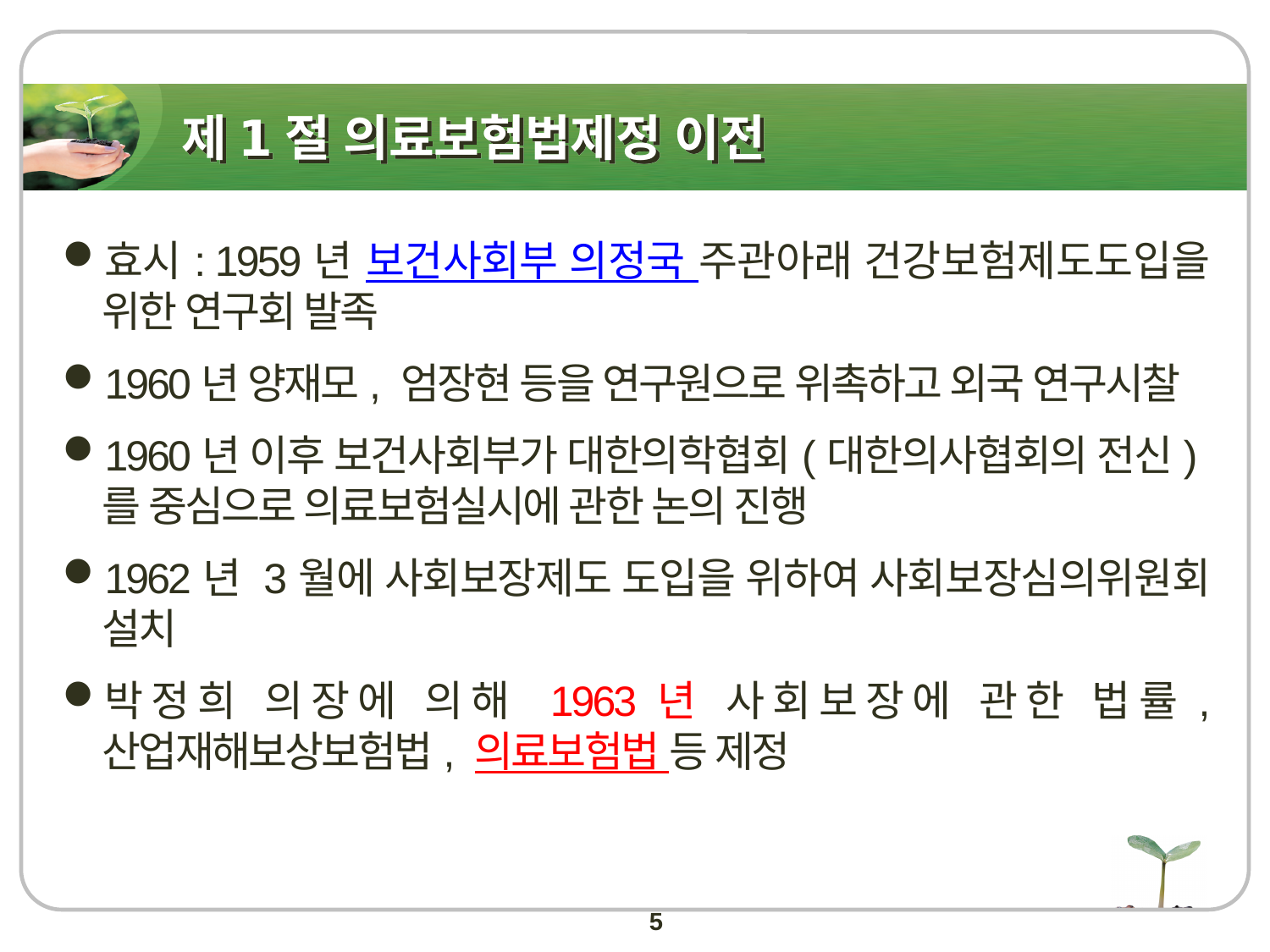

# 제1절 의료보험법제정 이전
효시: 1959년 보건사회부 의정국 주관아래 건강보험제도도입을 위한 연구회 발족
1960년 양재모, 엄장현 등을 연구원으로 위촉하고 외국 연구시찰
1960년 이후 보건사회부가 대한의학협회(대한의사협회의 전신)를 중심으로 의료보험실시에 관한 논의 진행
1962년 3월에 사회보장제도 도입을 위하여 사회보장심의위원회 설치
박정희 의장에 의해 1963년 사회보장에 관한 법률, 산업재해보상보험법, 의료보험법 등 제정
5